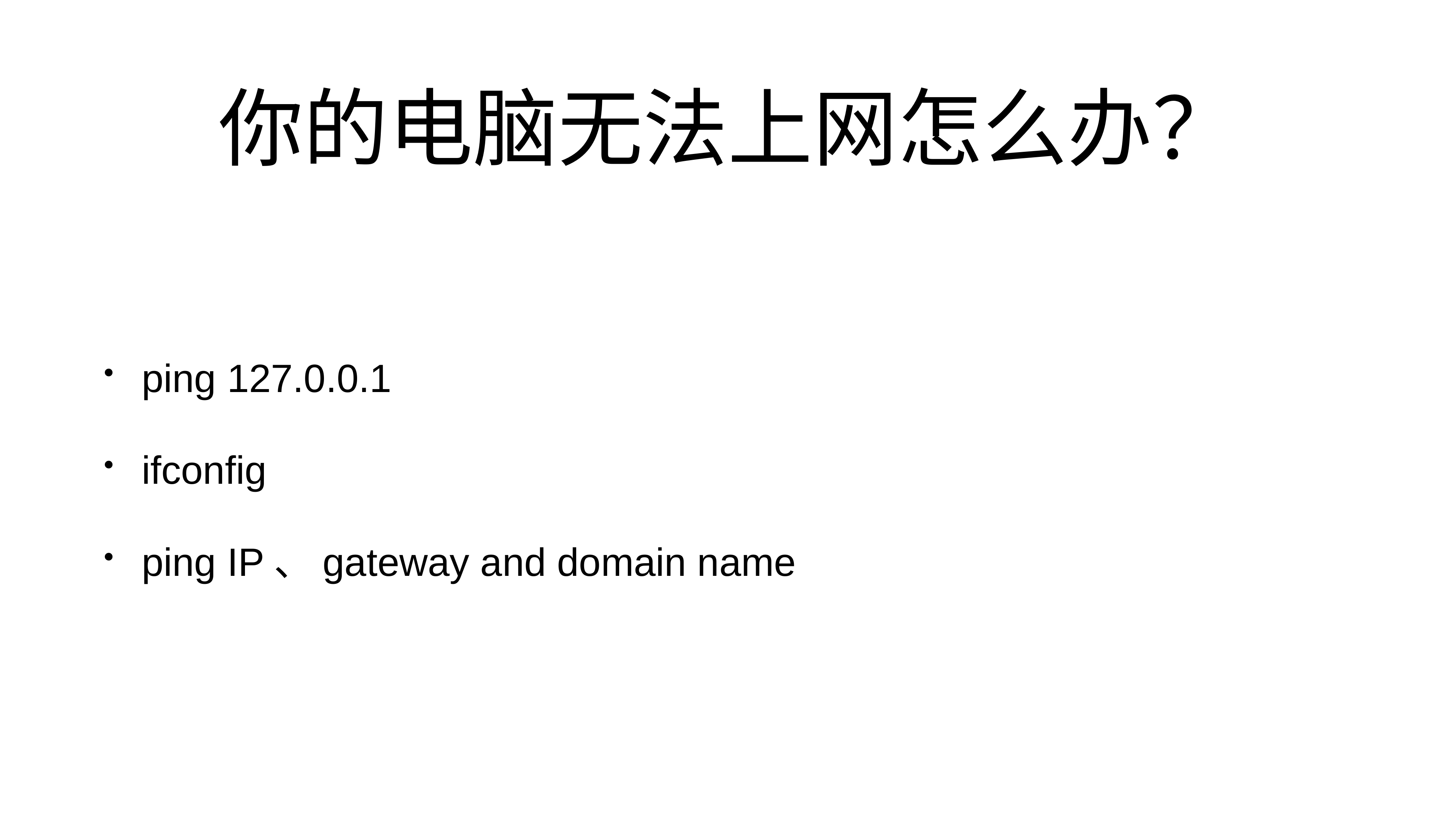

# 你的电脑无法上网怎么办？
ping 127.0.0.1
ifconfig
ping IP、gateway and domain name